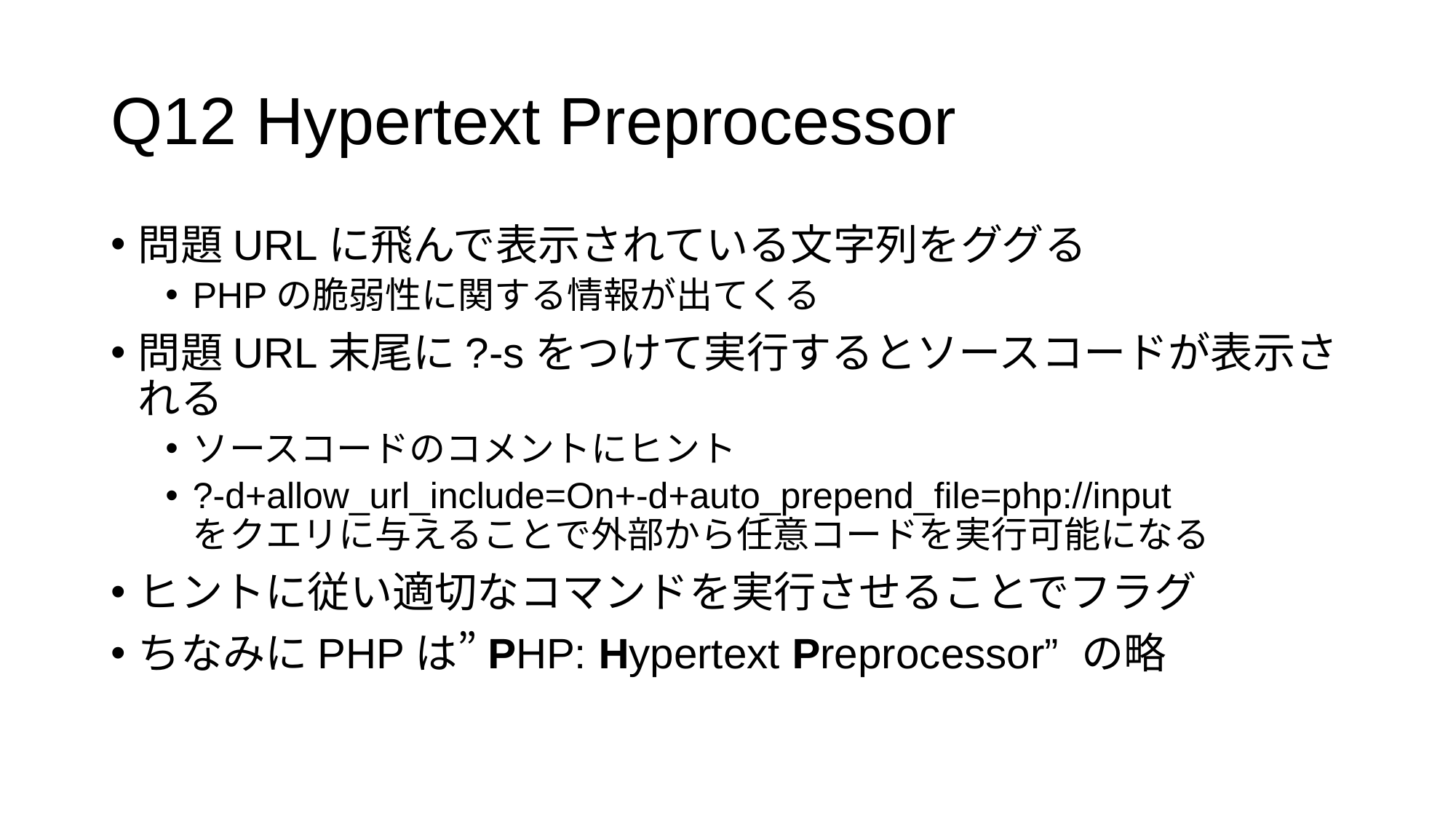

# Q12 Hypertext Preprocessor
問題URLに飛んで表示されている文字列をググる
PHPの脆弱性に関する情報が出てくる
問題URL末尾に?-sをつけて実行するとソースコードが表示される
ソースコードのコメントにヒント
?-d+allow_url_include=On+-d+auto_prepend_file=php://input
をクエリに与えることで外部から任意コードを実行可能になる
ヒントに従い適切なコマンドを実行させることでフラグ
ちなみにPHPは”PHP: Hypertext Preprocessor” の略